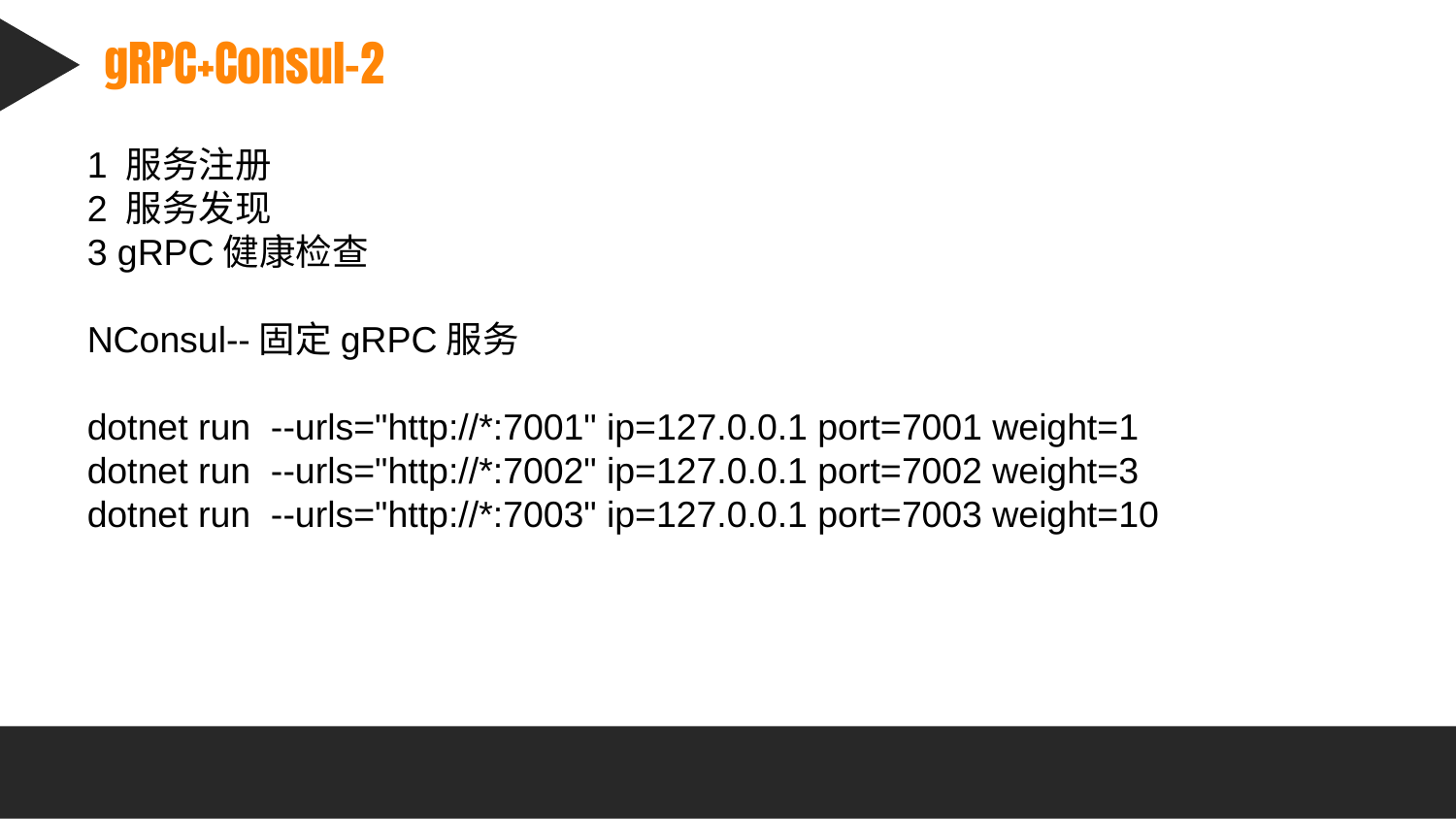

gRPC+Consul-2
1 服务注册
2 服务发现
3 gRPC健康检查

NConsul--固定gRPC服务

dotnet run  --urls="http://*:7001" ip=127.0.0.1 port=7001 weight=1
dotnet run  --urls="http://*:7002" ip=127.0.0.1 port=7002 weight=3
dotnet run  --urls="http://*:7003" ip=127.0.0.1 port=7003 weight=10